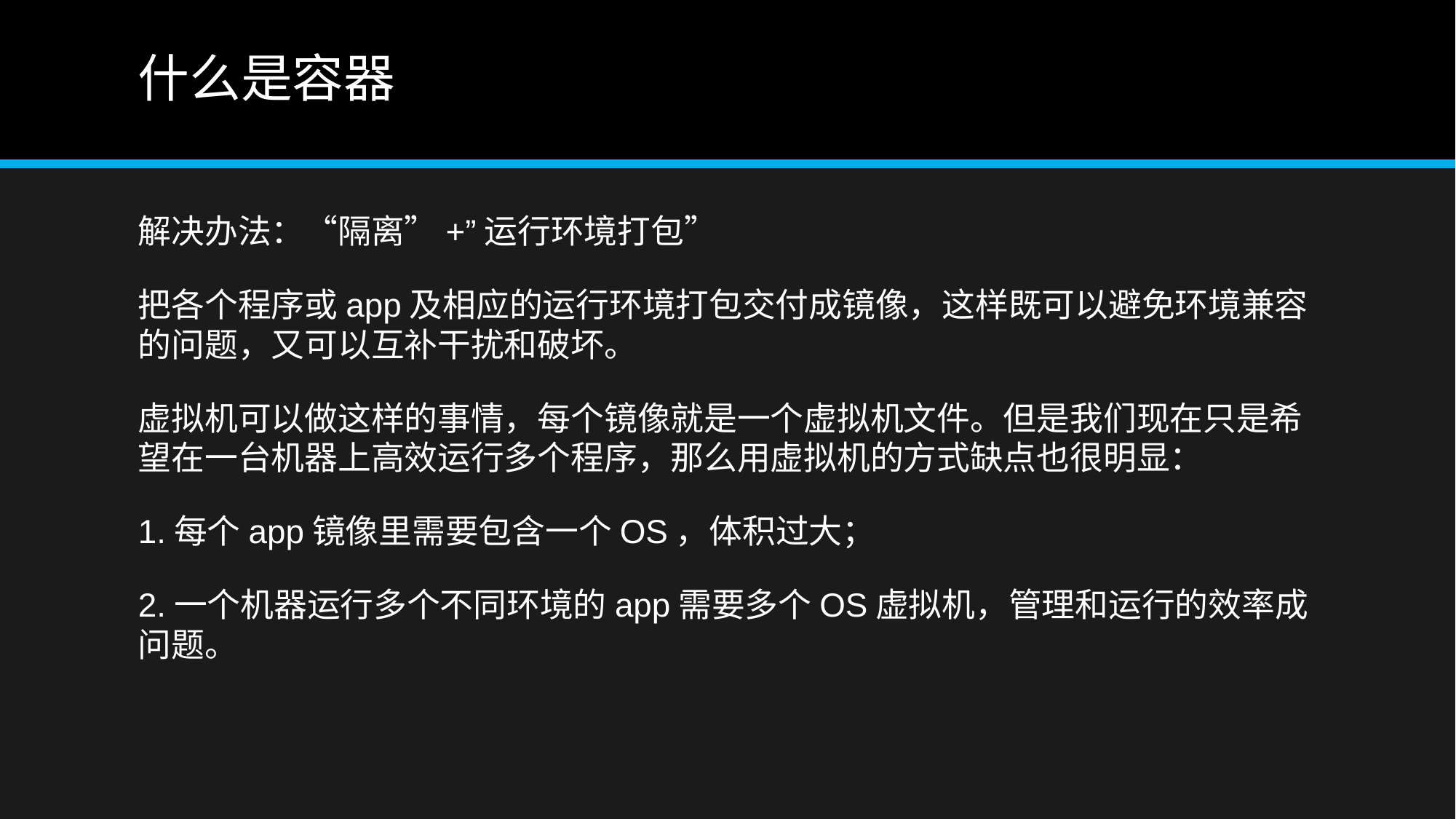

# 什么是容器
解决办法：“隔离”+”运行环境打包”
把各个程序或app及相应的运行环境打包交付成镜像，这样既可以避免环境兼容的问题，又可以互补干扰和破坏。
虚拟机可以做这样的事情，每个镜像就是一个虚拟机文件。但是我们现在只是希望在一台机器上高效运行多个程序，那么用虚拟机的方式缺点也很明显：
1.每个app镜像里需要包含一个OS，体积过大；
2.一个机器运行多个不同环境的app需要多个OS虚拟机，管理和运行的效率成问题。